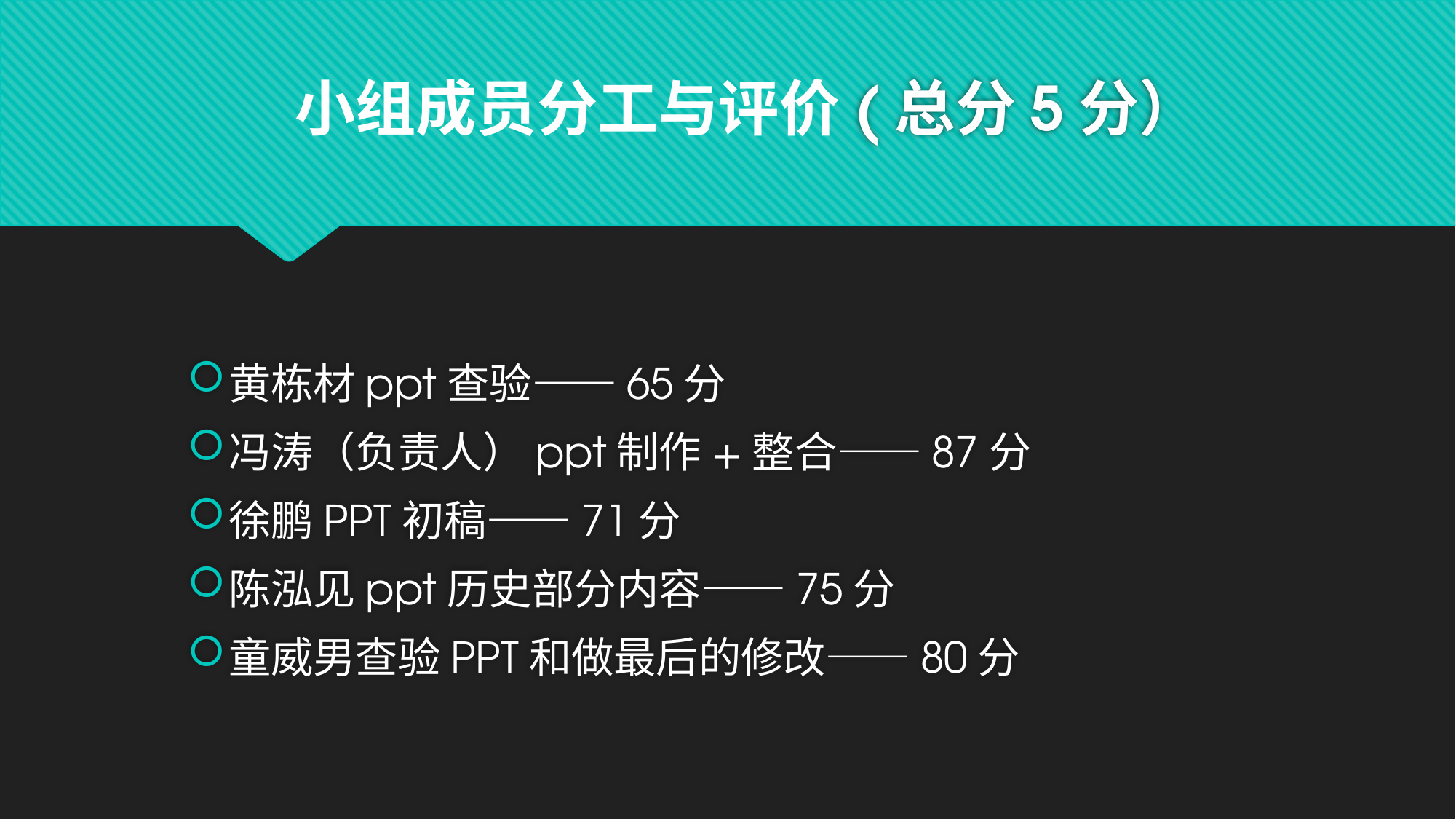

# 小组成员分工与评价(总分5分）
黄栋材ppt查验——65分
冯涛（负责人）ppt制作+整合——87分
徐鹏PPT初稿——71分
陈泓见ppt历史部分内容——75分
童威男查验PPT和做最后的修改——80分